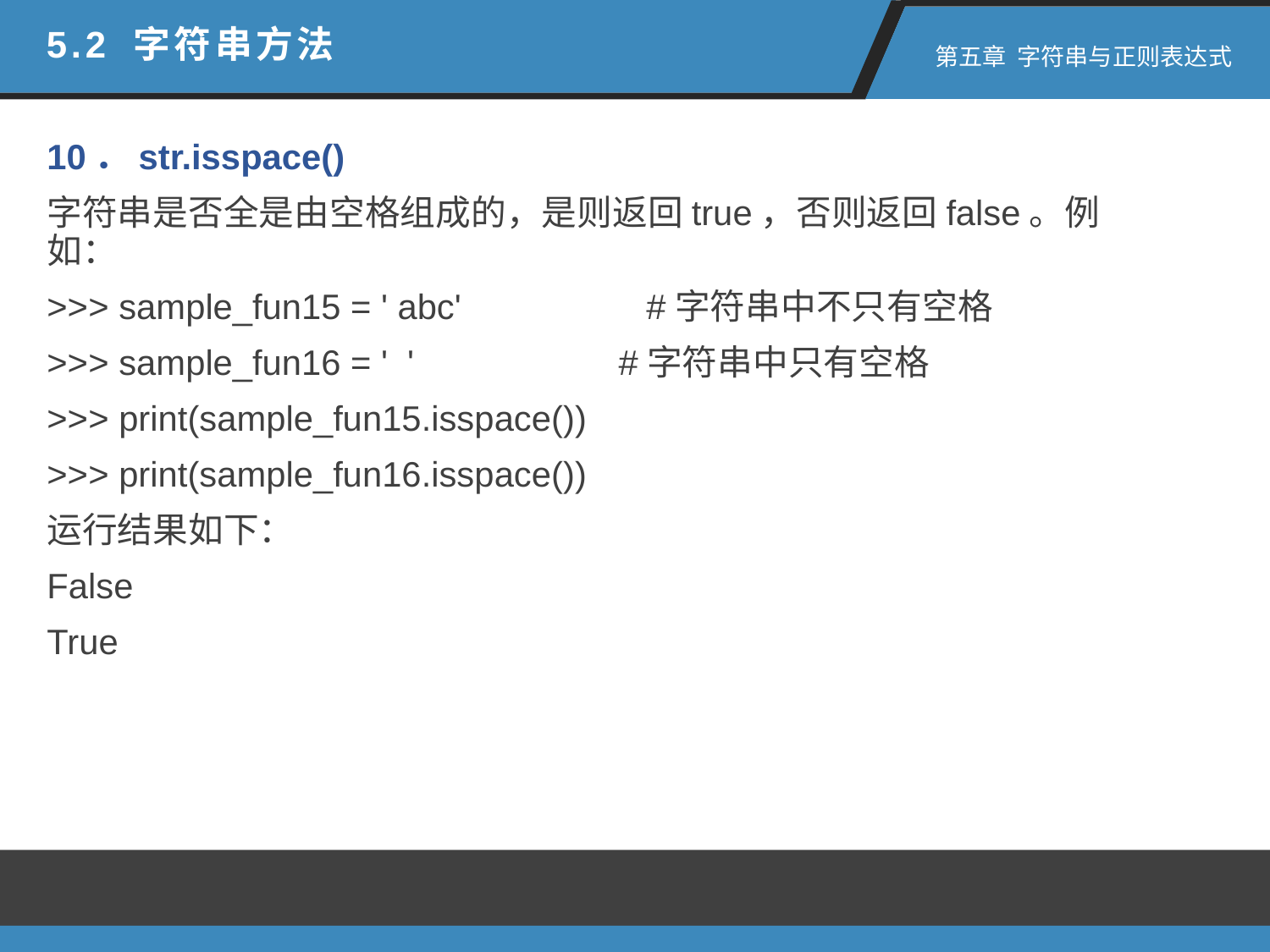

5.2 字符串方法
  第五章  字符串与正则表达式
10．str.isspace()
字符串是否全是由空格组成的，是则返回true，否则返回false。例如：
>>> sample_fun15 = ' abc'                   #字符串中不只有空格
>>> sample_fun16 = '  '                     #字符串中只有空格
>>> print(sample_fun15.isspace())
>>> print(sample_fun16.isspace())
运行结果如下：
False
True